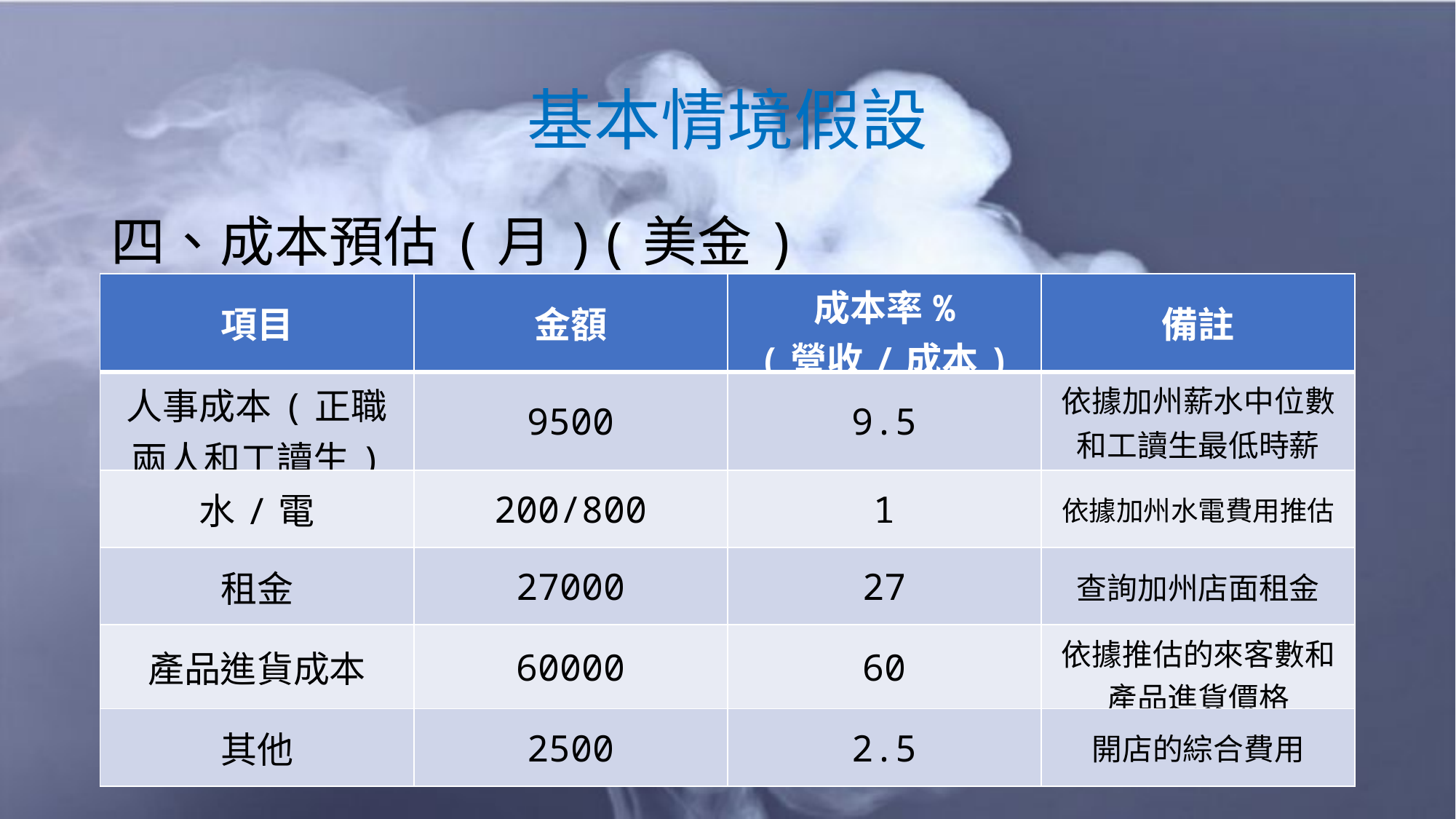

# 基本情境假設
四、成本預估(月)(美金)

| 項目 | 金額 | 成本率% (營收/成本) | 備註 |
| --- | --- | --- | --- |
| 人事成本(正職兩人和工讀生) | 9500 | 9.5 | 依據加州薪水中位數和工讀生最低時薪 |
| 水/電 | 200/800 | 1 | 依據加州水電費用推估 |
| 租金 | 27000 | 27 | 查詢加州店面租金 |
| 產品進貨成本 | 60000 | 60 | 依據推估的來客數和產品進貨價格 |
| 其他 | 2500 | 2.5 | 開店的綜合費用 |